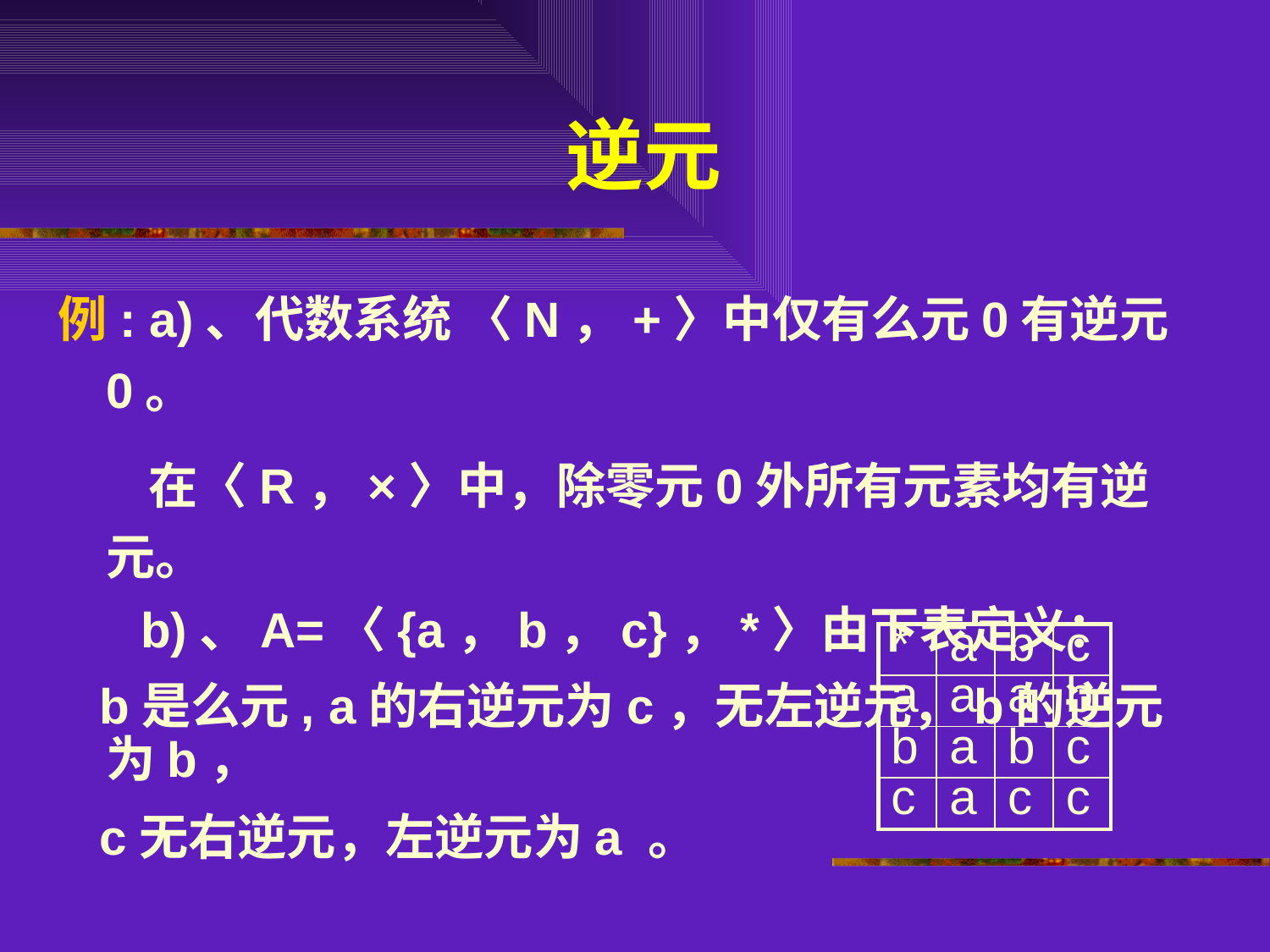

# 逆元
例: a)、代数系统 〈N，+〉中仅有么元0有逆元0。
       在〈R，×〉中，除零元0外所有元素均有逆元。
      b)、A=〈{a，b，c}，*〉由下表定义：
   b是么元, a的右逆元为c，无左逆元，b的逆元为b，
   c无右逆元，左逆元为a 。

| \* | a | b | c |
| --- | --- | --- | --- |
| a | a | a | b |
| b | a | b | c |
| c | a | c | c |